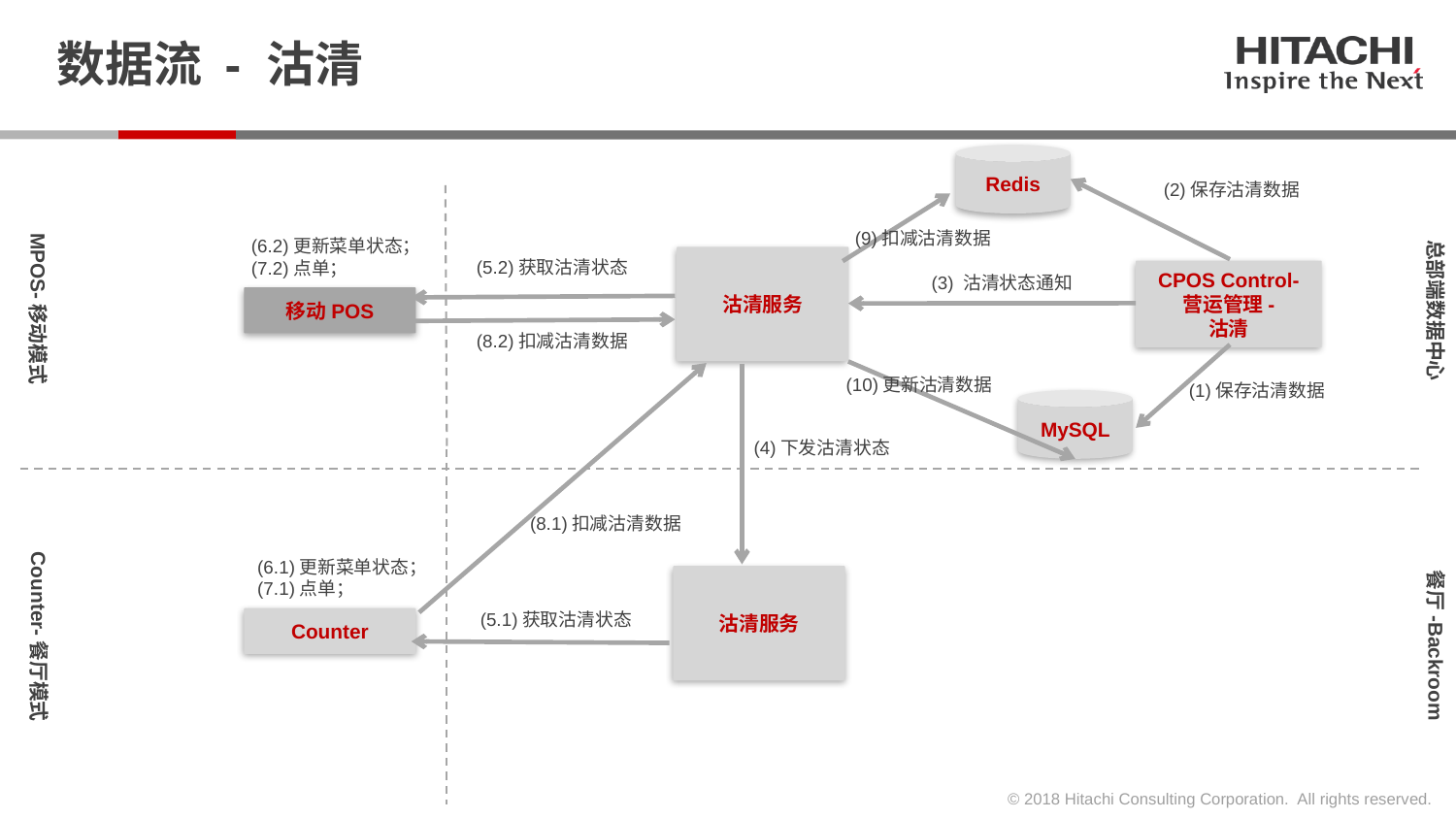

# 数据流 - 沽清
Redis
(2)保存沽清数据
MPOS-移动模式
(9)扣减沽清数据
总部端数据中心
(6.2)更新菜单状态；
(7.2)点单；
沽清服务
(5.2)获取沽清状态
CPOS Control-
营运管理-
沽清
(3) 沽清状态通知
移动POS
(8.2)扣减沽清数据
(10)更新沽清数据
(1)保存沽清数据
MySQL
(4)下发沽清状态
(8.1)扣减沽清数据
Counter-餐厅模式
(6.1)更新菜单状态；
(7.1)点单；
餐厅-Backroom
沽清服务
(5.1)获取沽清状态
Counter